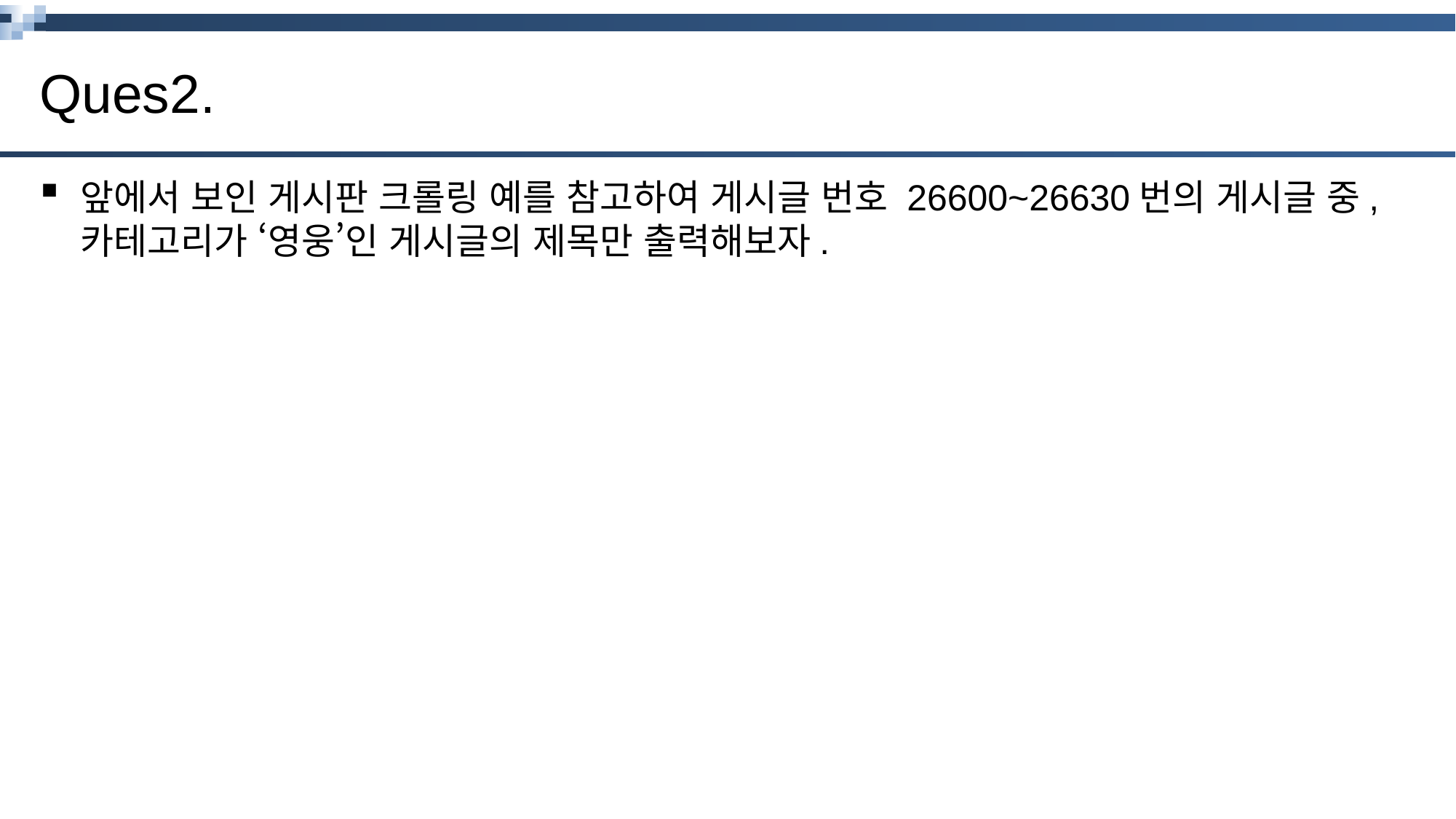

# Ques2.
앞에서 보인 게시판 크롤링 예를 참고하여 게시글 번호 26600~26630번의 게시글 중, 카테고리가 ‘영웅’인 게시글의 제목만 출력해보자.